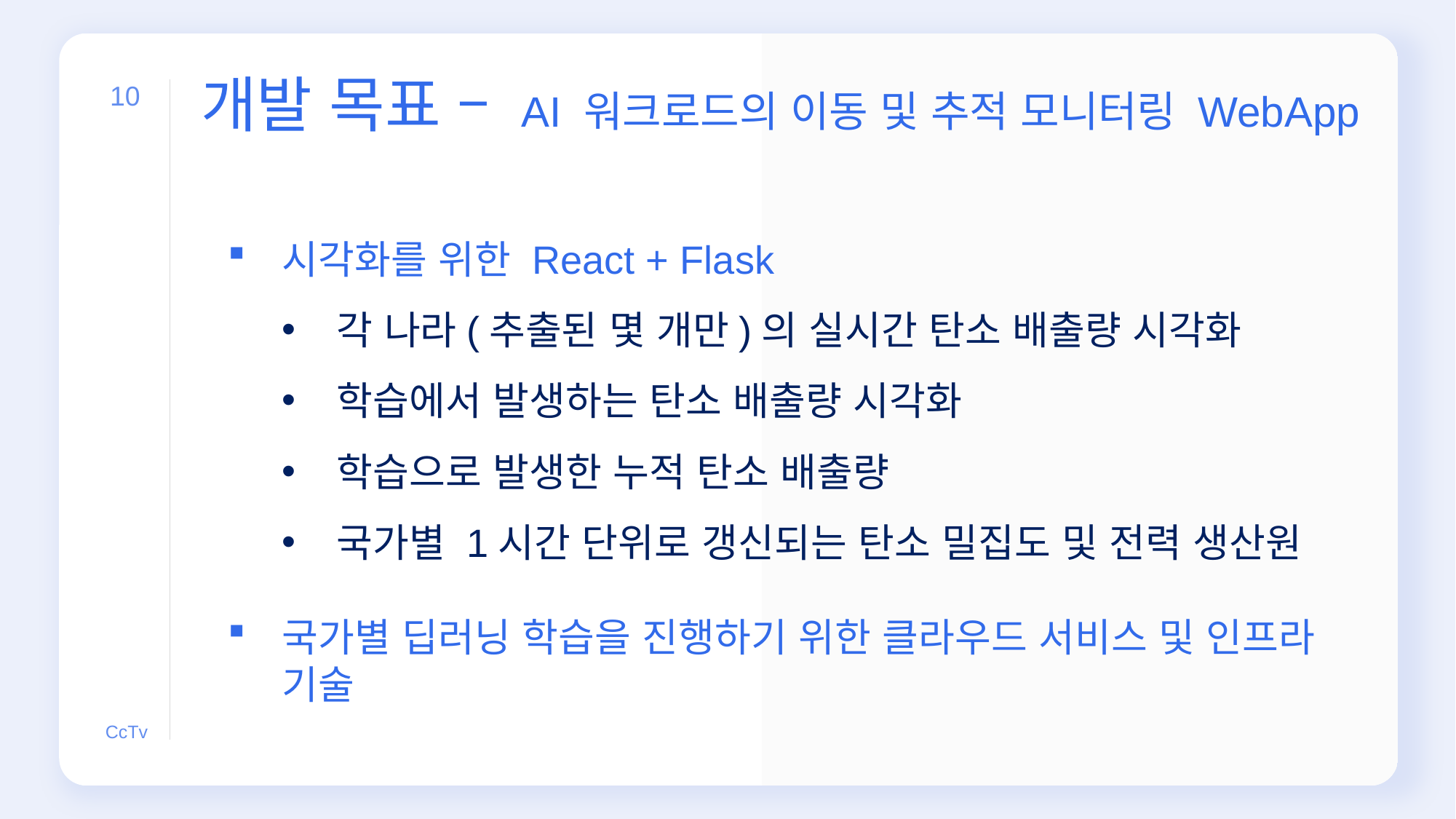

개발 목표 – AI 워크로드의 이동 및 추적 모니터링 WebApp
10
시각화를 위한 React + Flask
각 나라(추출된 몇 개만)의 실시간 탄소 배출량 시각화
학습에서 발생하는 탄소 배출량 시각화
학습으로 발생한 누적 탄소 배출량
국가별 1시간 단위로 갱신되는 탄소 밀집도 및 전력 생산원

국가별 딥러닝 학습을 진행하기 위한 클라우드 서비스 및 인프라 기술
CcTv